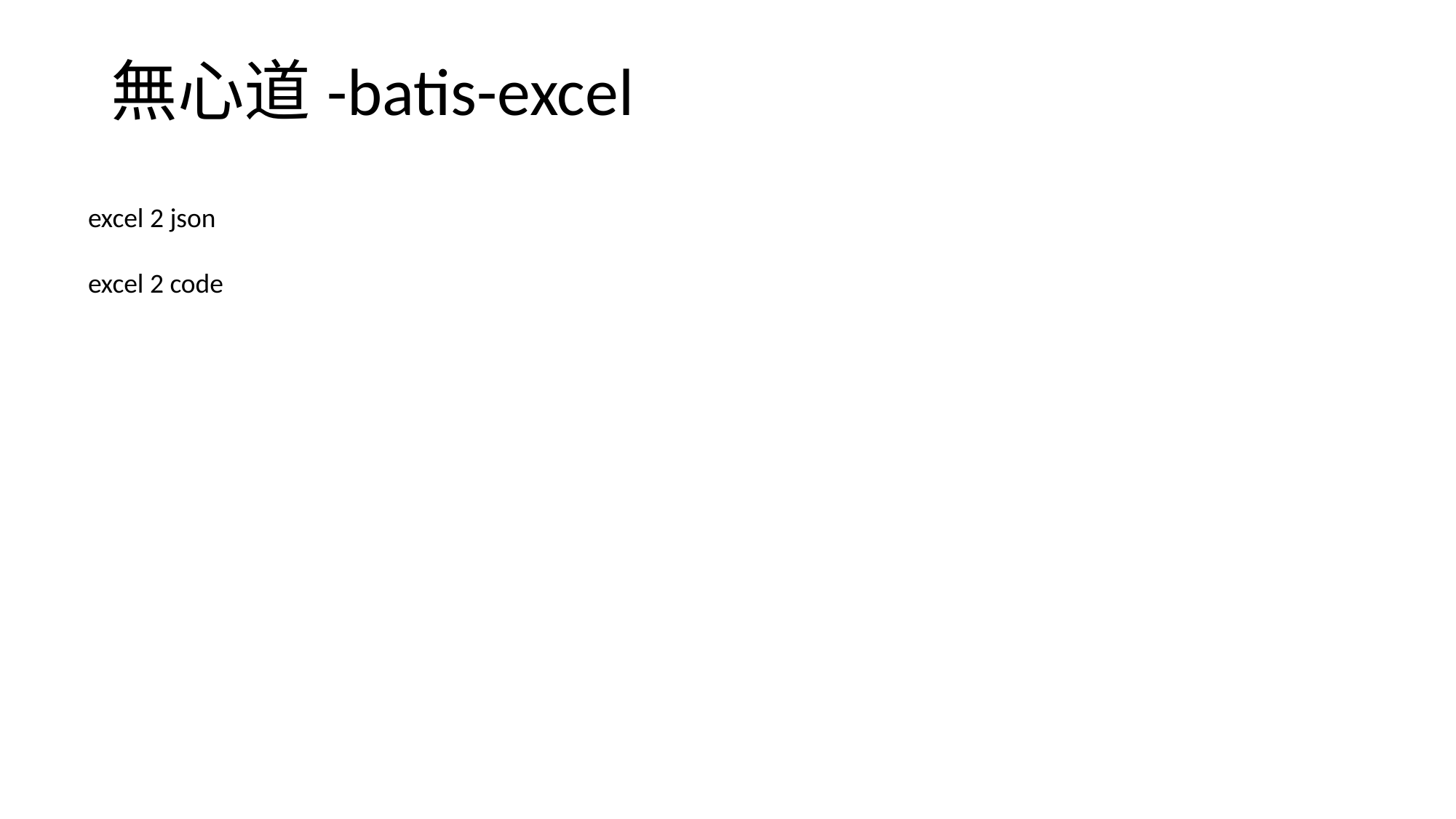

# 無心道-batis-excel
excel 2 json

excel 2 code